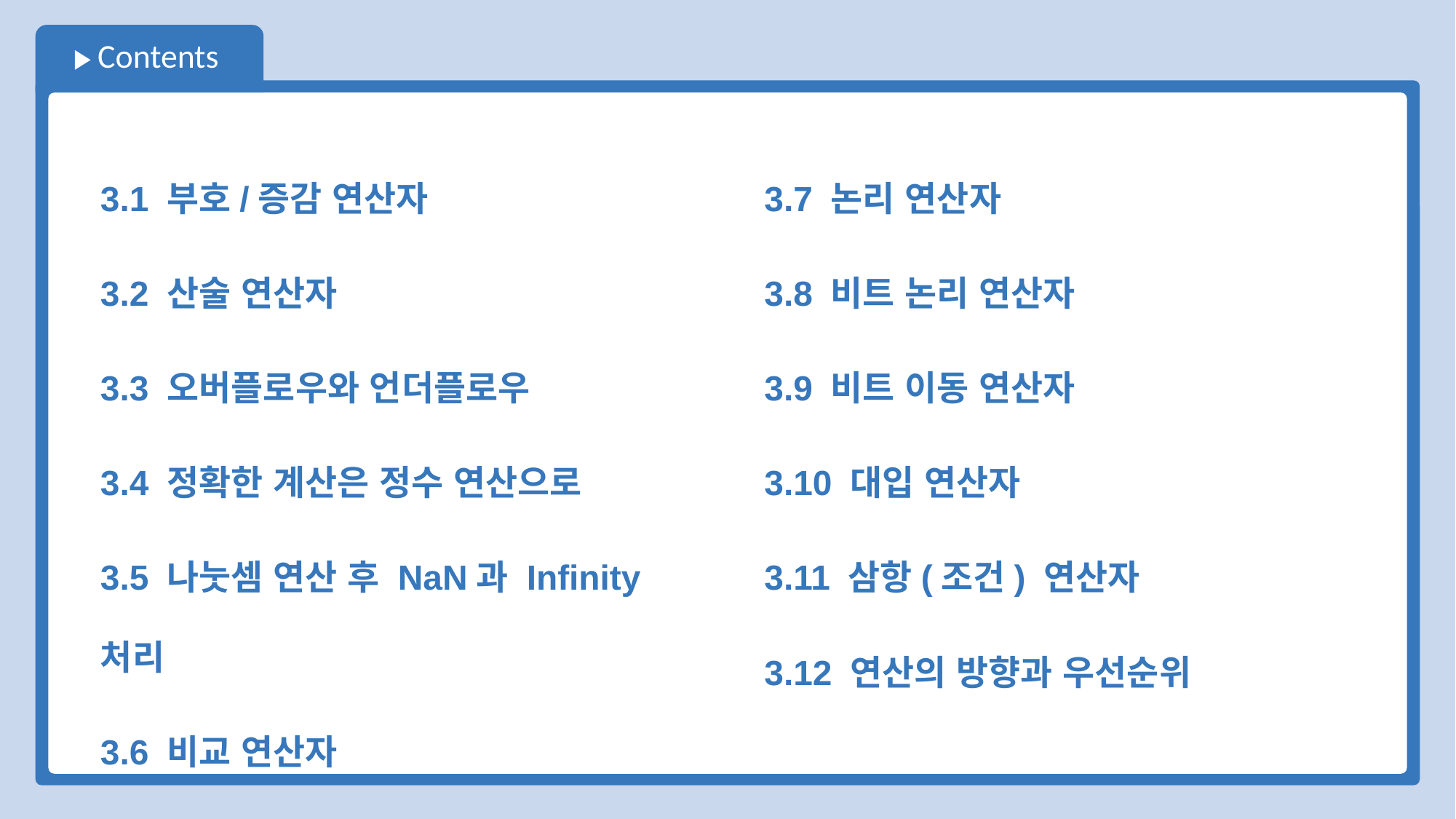

3.1 부호/증감 연산자
3.2 산술 연산자
3.3 오버플로우와 언더플로우
3.4 정확한 계산은 정수 연산으로
3.5 나눗셈 연산 후 NaN과 Infinity 처리
3.6 비교 연산자

3.7 논리 연산자
3.8 비트 논리 연산자
3.9 비트 이동 연산자
3.10 대입 연산자
3.11 삼항(조건) 연산자
3.12 연산의 방향과 우선순위